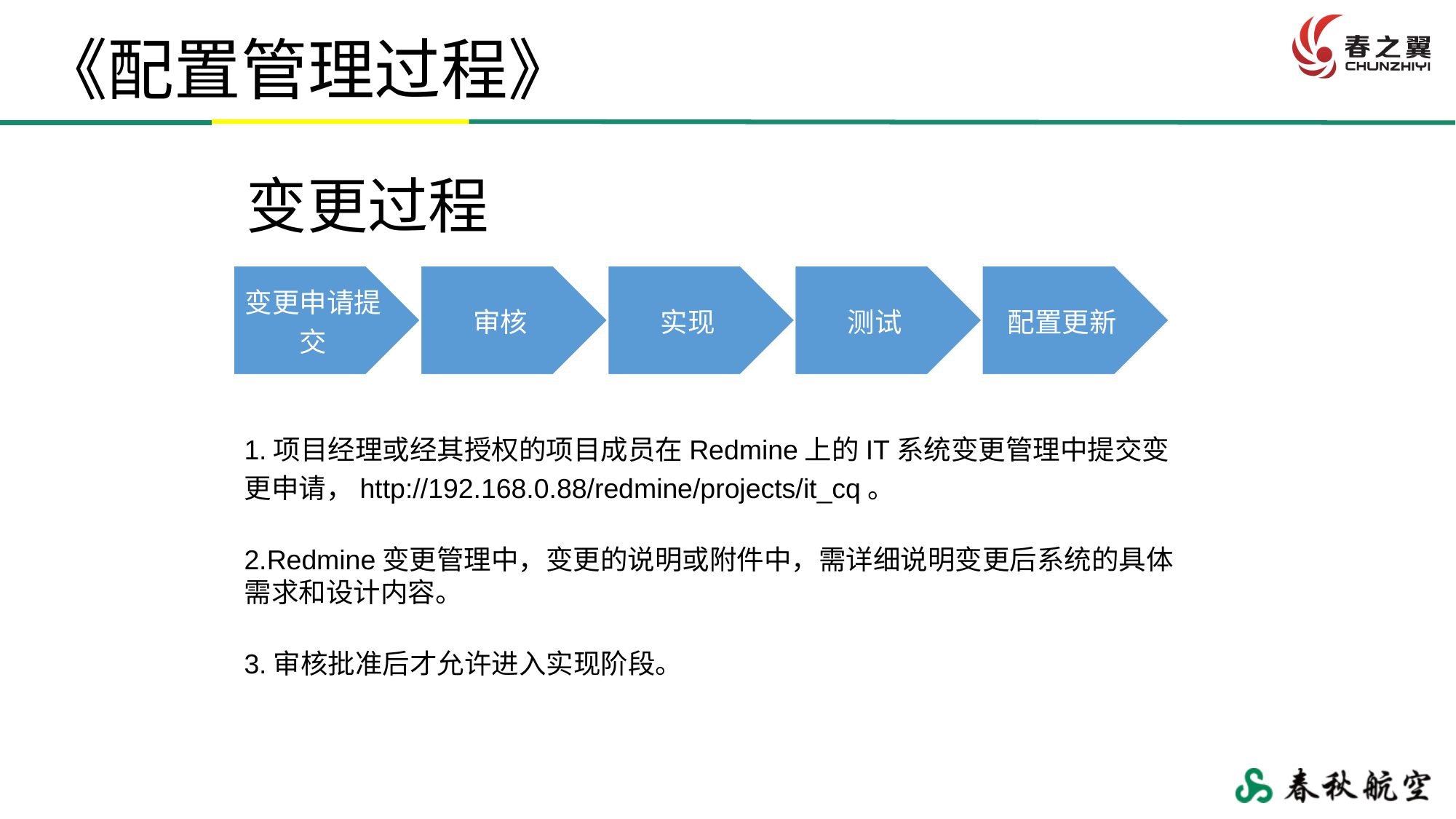

《配置管理过程》

变更过程
变更申请提交
审核
实现
测试
配置更新
1.项目经理或经其授权的项目成员在Redmine上的IT系统变更管理中提交变更申请，http://192.168.0.88/redmine/projects/it_cq。

2.Redmine变更管理中，变更的说明或附件中，需详细说明变更后系统的具体需求和设计内容。

3.审核批准后才允许进入实现阶段。